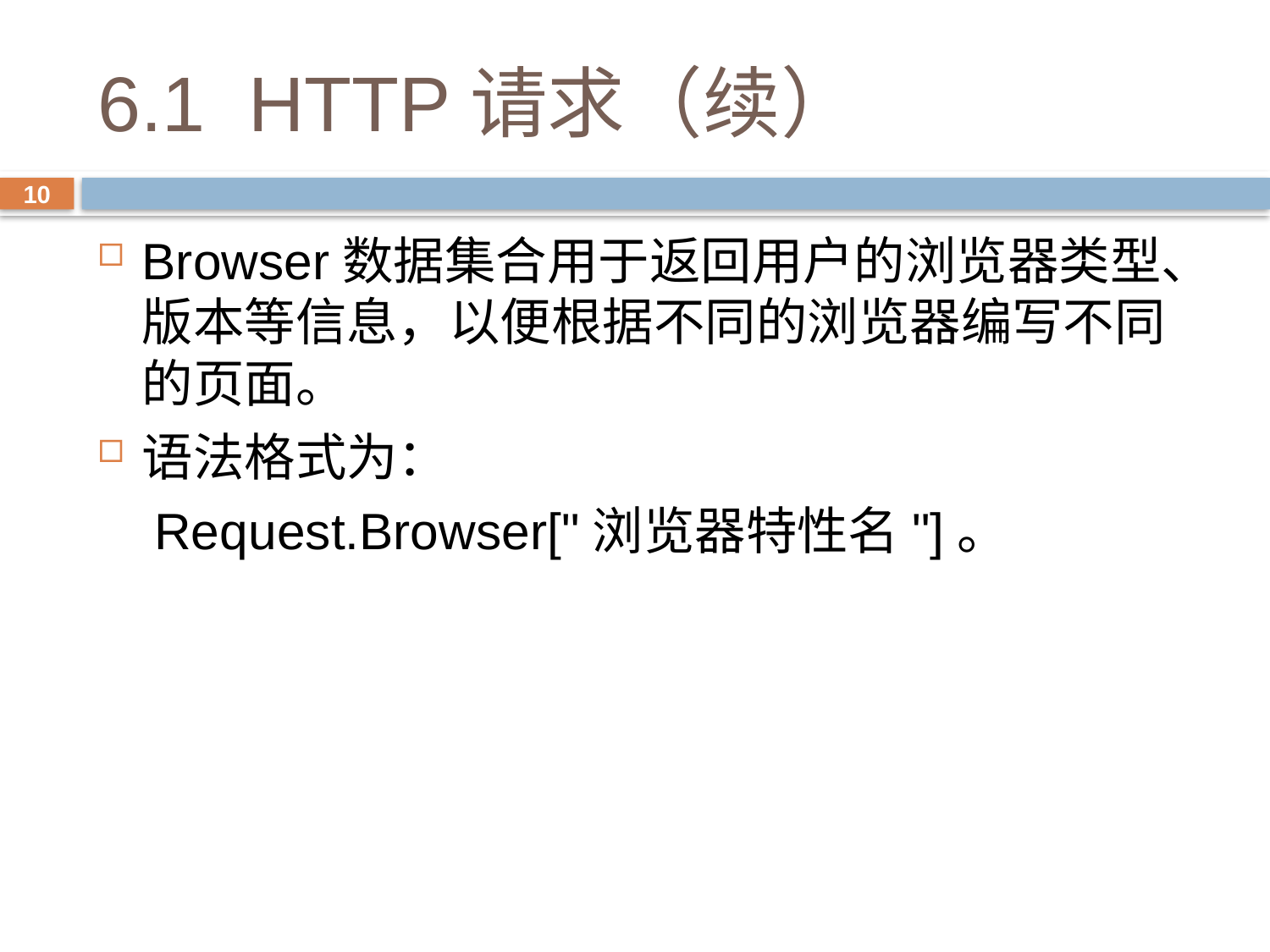

# 6.1  HTTP请求（续）
10
Browser数据集合用于返回用户的浏览器类型、版本等信息，以便根据不同的浏览器编写不同的页面。
语法格式为：
    Request.Browser["浏览器特性名"]。